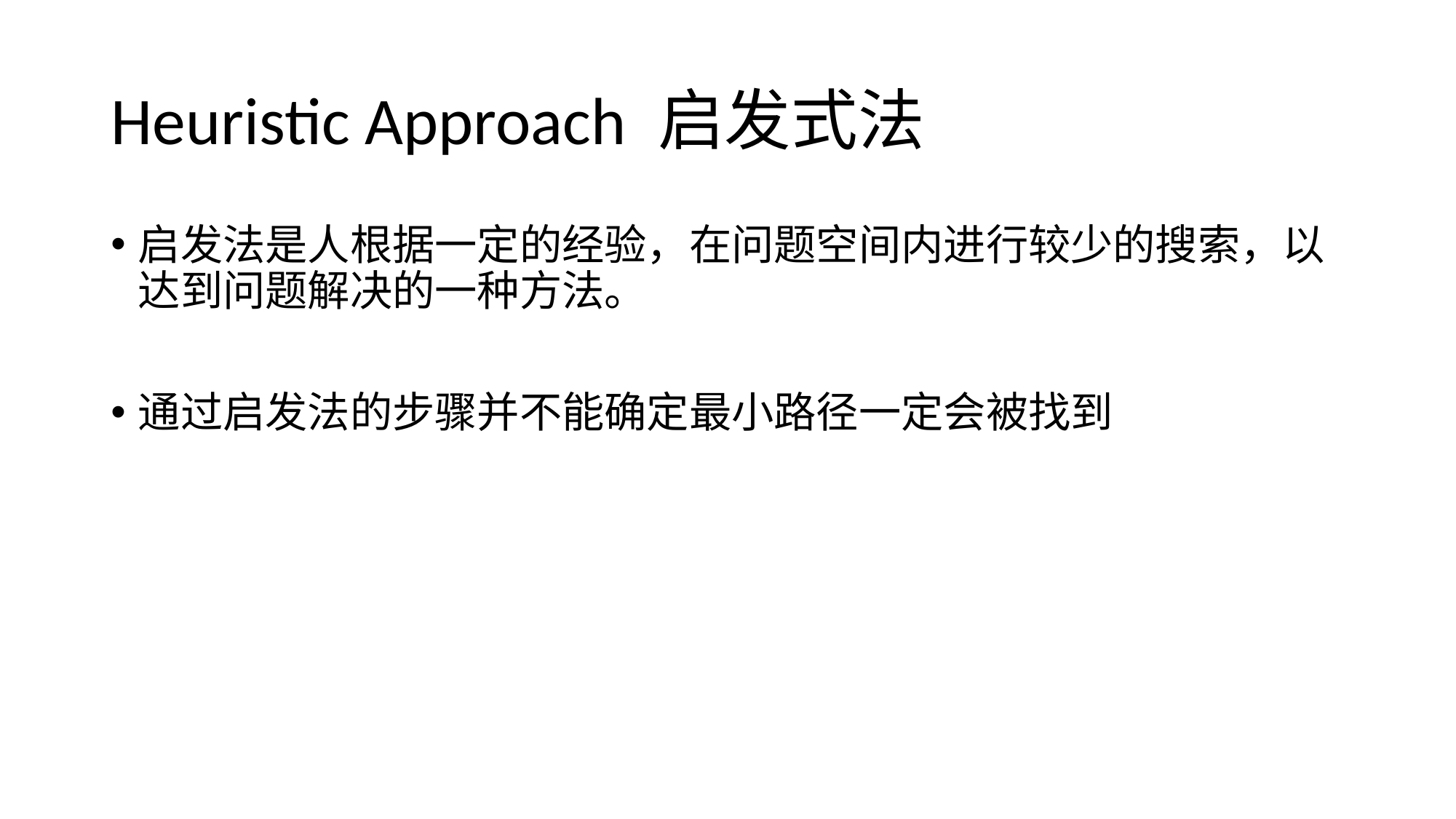

# Heuristic Approach 启发式法
启发法是人根据一定的经验，在问题空间内进行较少的搜索，以达到问题解决的一种方法。

通过启发法的步骤并不能确定最小路径一定会被找到